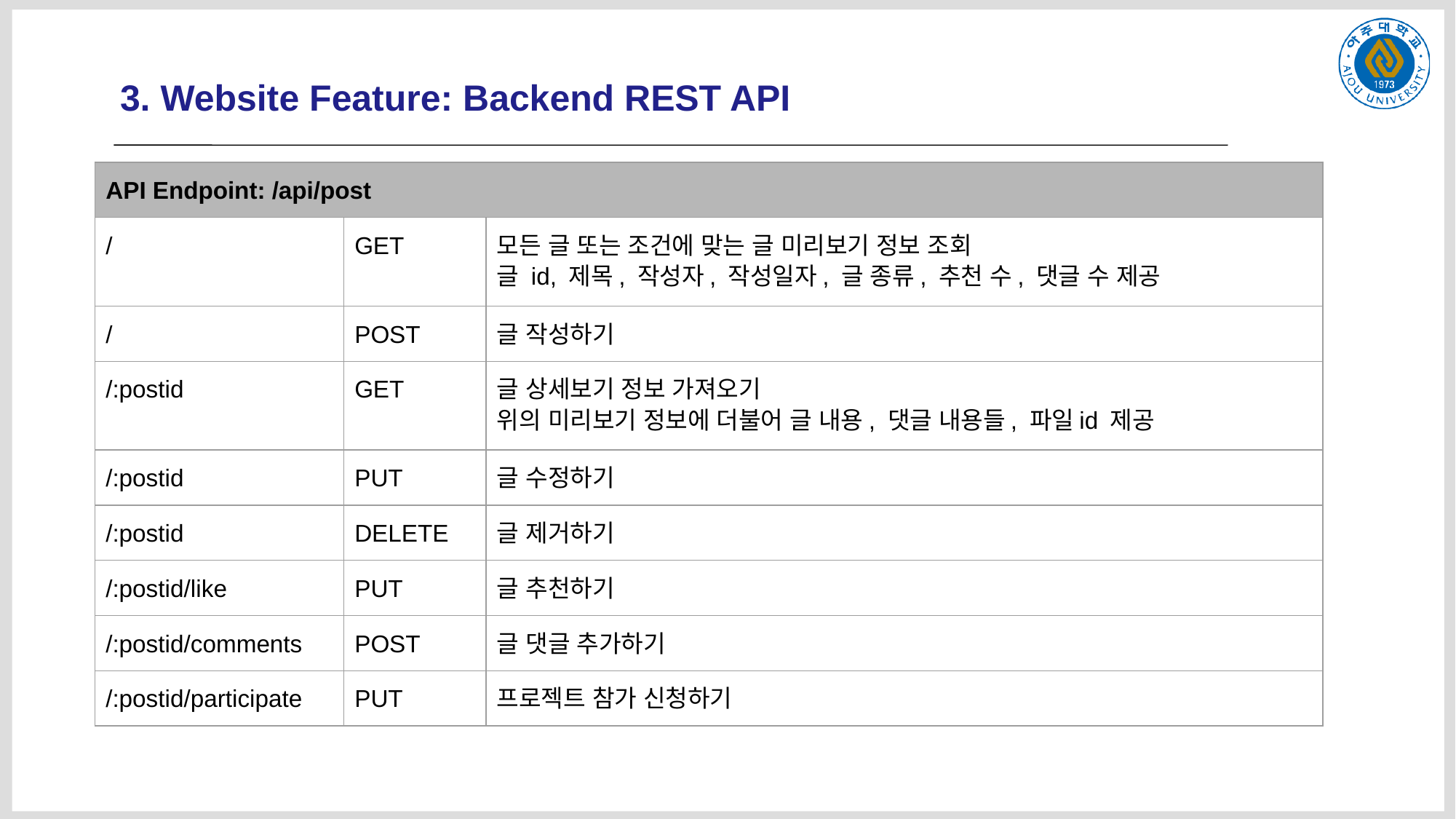

# 3. Website Feature: Backend REST API

| API Endpoint: /api/post |  |  |
| --- | --- | --- |
| / | GET | 모든 글 또는 조건에 맞는 글 미리보기 정보 조회 글 id, 제목, 작성자, 작성일자, 글 종류, 추천 수, 댓글 수 제공 |
| / | POST | 글 작성하기 |
| /:postid | GET | 글 상세보기 정보 가져오기 위의 미리보기 정보에 더불어 글 내용, 댓글 내용들, 파일id 제공 |
| /:postid | PUT | 글 수정하기 |
| /:postid | DELETE | 글 제거하기 |
| /:postid/like | PUT | 글 추천하기 |
| /:postid/comments | POST | 글 댓글 추가하기 |
| /:postid/participate | PUT | 프로젝트 참가 신청하기 |